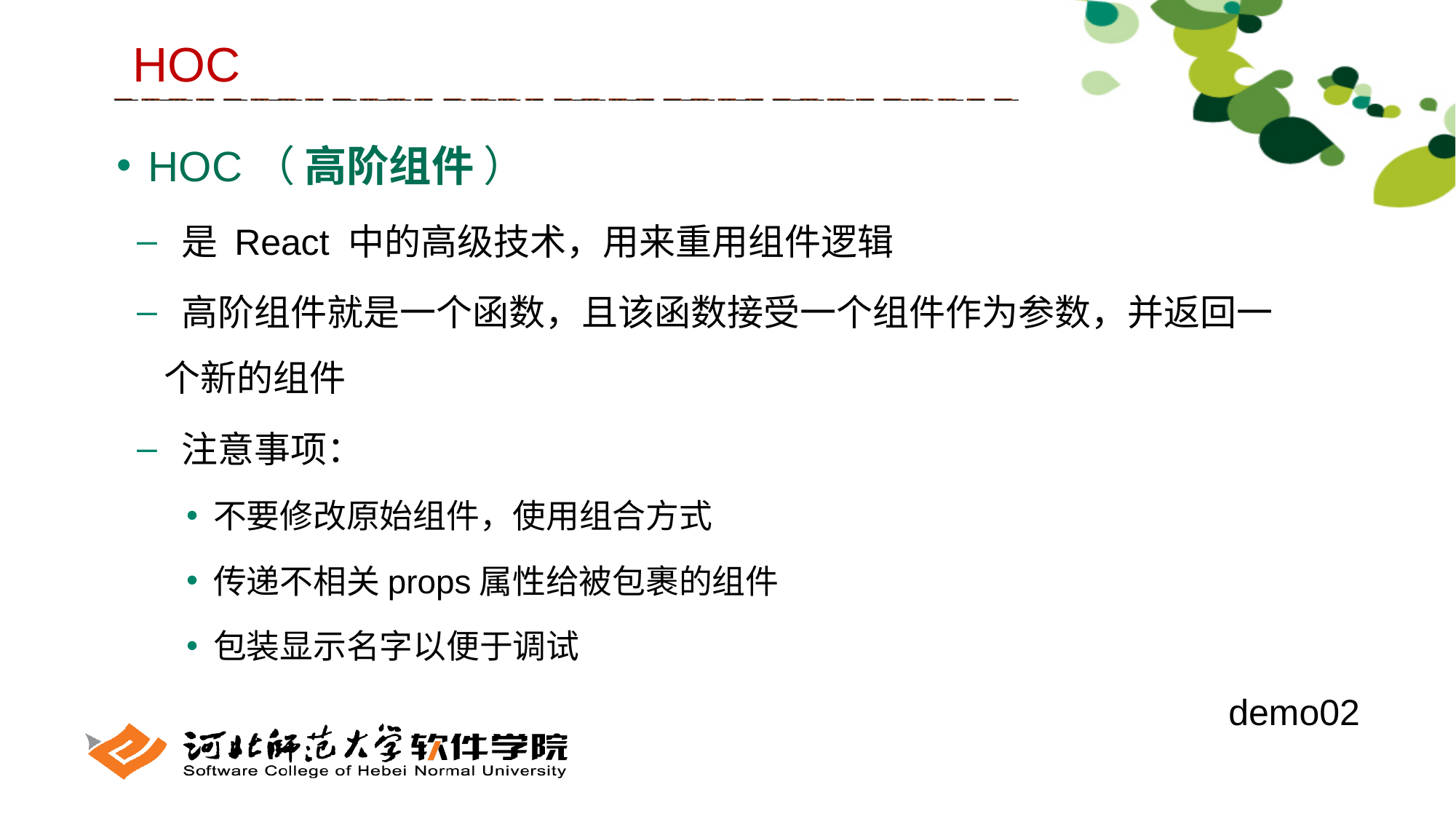

HOC
 HOC（ 高阶组件 ）
 是 React 中的高级技术，用来重用组件逻辑
 高阶组件就是一个函数，且该函数接受一个组件作为参数，并返回一个新的组件
 注意事项：
 不要修改原始组件，使用组合方式
 传递不相关props属性给被包裹的组件
 包装显示名字以便于调试
demo02